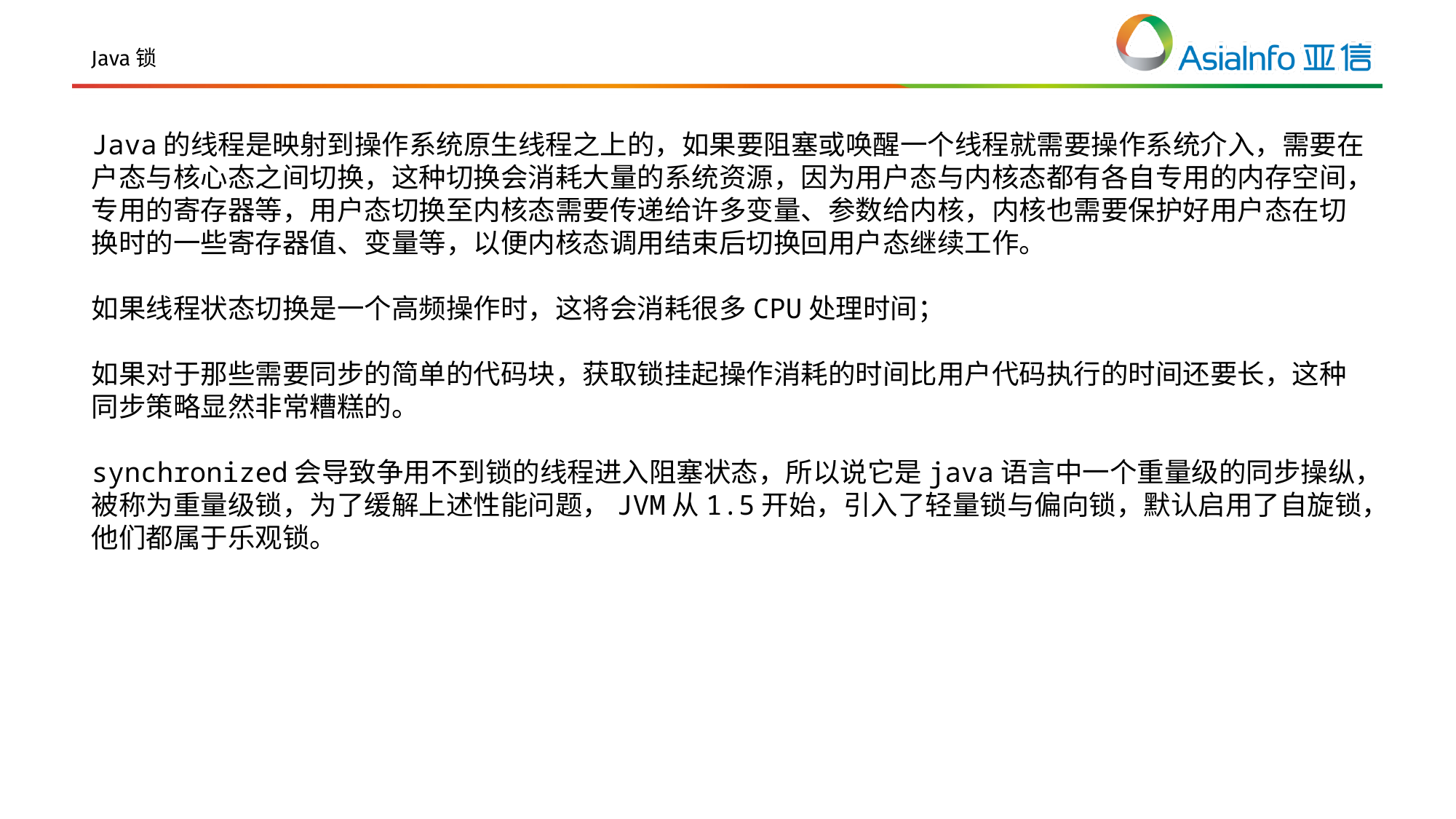

Java锁
Java的线程是映射到操作系统原生线程之上的，如果要阻塞或唤醒一个线程就需要操作系统介入，需要在户态与核心态之间切换，这种切换会消耗大量的系统资源，因为用户态与内核态都有各自专用的内存空间，专用的寄存器等，用户态切换至内核态需要传递给许多变量、参数给内核，内核也需要保护好用户态在切换时的一些寄存器值、变量等，以便内核态调用结束后切换回用户态继续工作。

如果线程状态切换是一个高频操作时，这将会消耗很多CPU处理时间；

如果对于那些需要同步的简单的代码块，获取锁挂起操作消耗的时间比用户代码执行的时间还要长，这种同步策略显然非常糟糕的。

synchronized会导致争用不到锁的线程进入阻塞状态，所以说它是java语言中一个重量级的同步操纵，被称为重量级锁，为了缓解上述性能问题，JVM从1.5开始，引入了轻量锁与偏向锁，默认启用了自旋锁，他们都属于乐观锁。